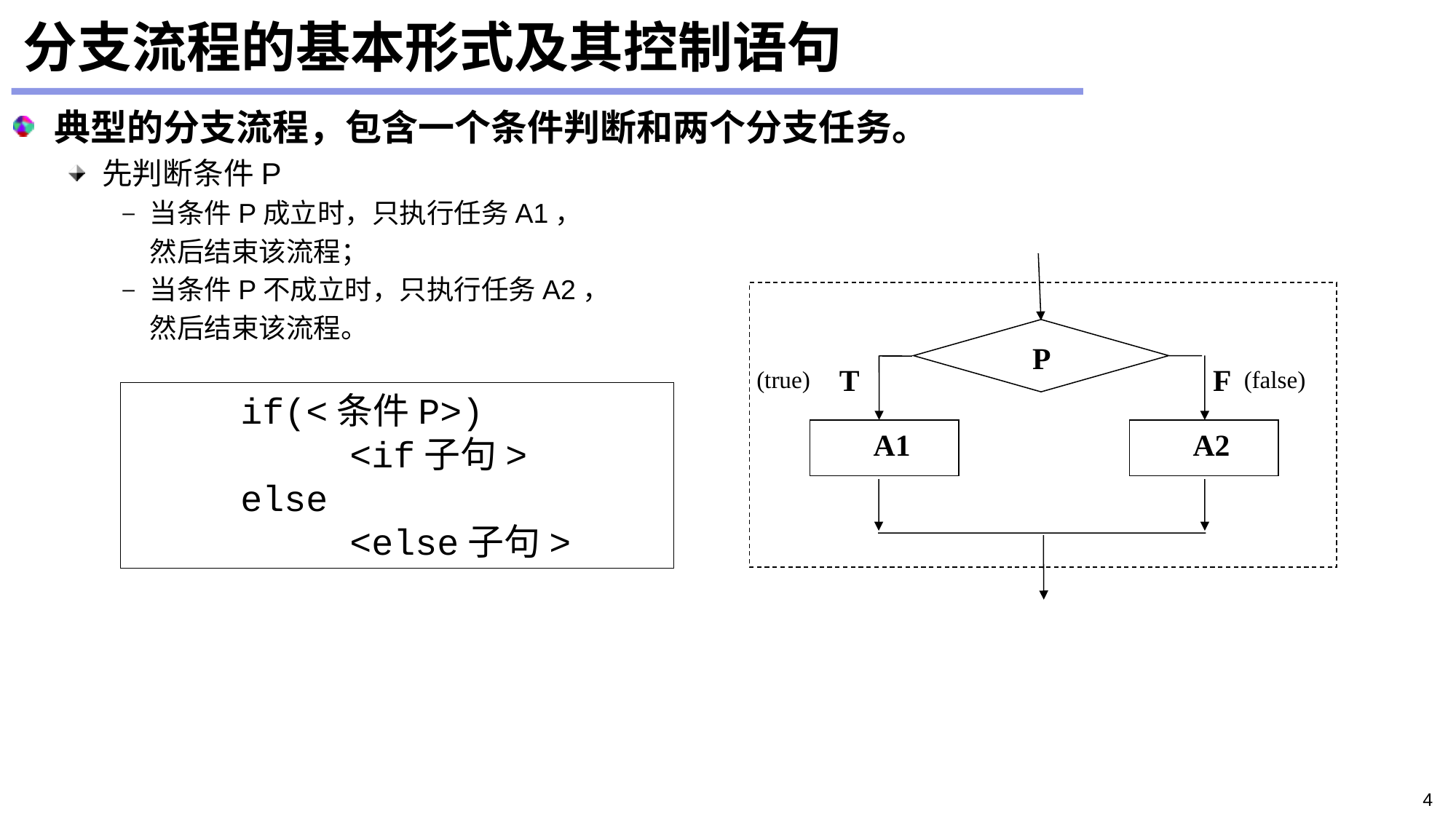

# 分支流程的基本形式及其控制语句
典型的分支流程，包含一个条件判断和两个分支任务。
先判断条件P
当条件P成立时，只执行任务A1，
	然后结束该流程；
当条件P不成立时，只执行任务A2，
	然后结束该流程。

P

T
F
  A1
  A2

(true)
(false)
	if(<条件P>)
		<if子句>
	else
		<else子句>
4